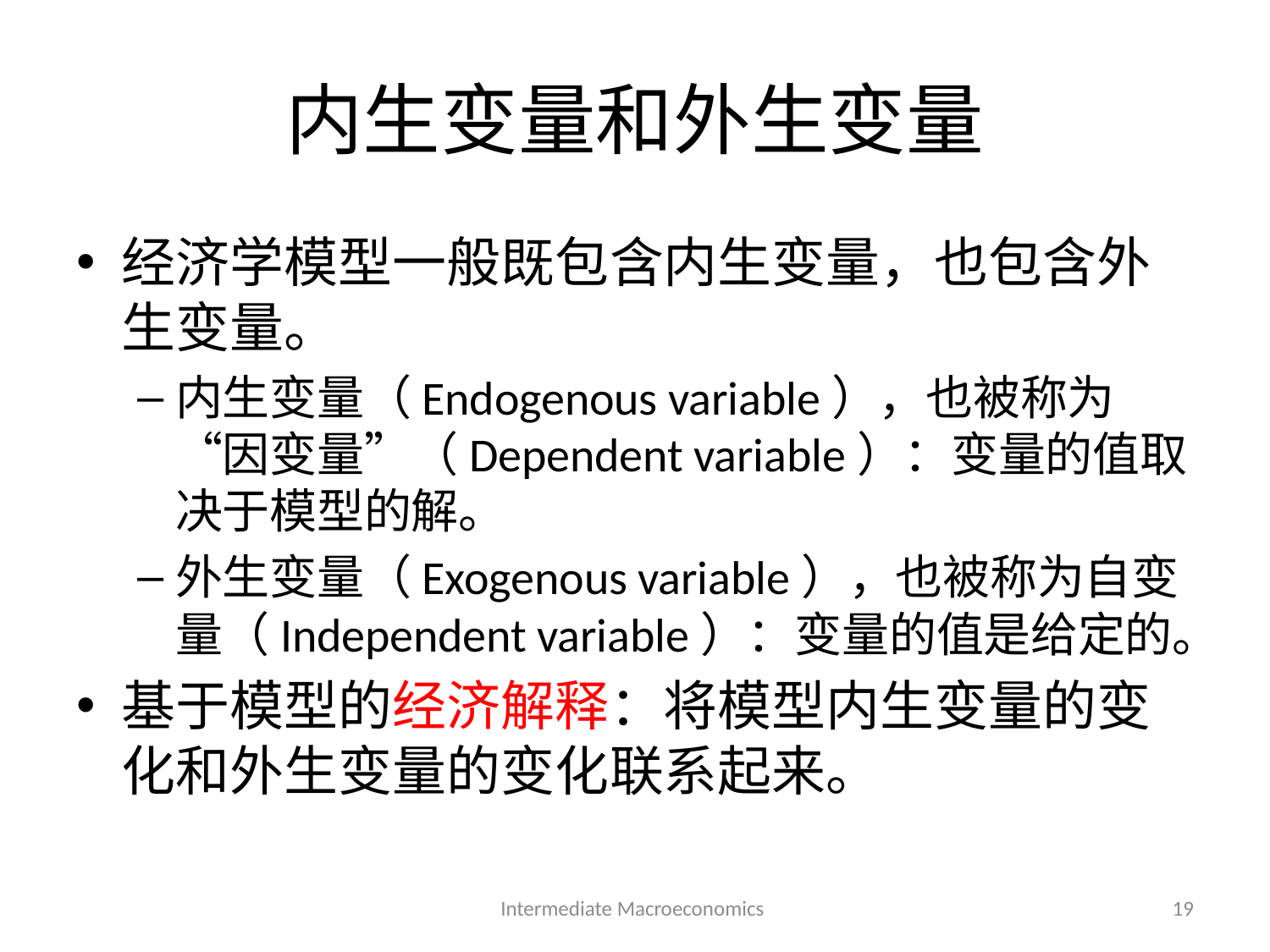

# 内生变量和外生变量
经济学模型一般既包含内生变量，也包含外生变量。
内生变量（Endogenous variable），也被称为“因变量”（Dependent variable）：变量的值取决于模型的解。
外生变量（Exogenous variable），也被称为自变量（Independent variable）：变量的值是给定的。
基于模型的经济解释：将模型内生变量的变化和外生变量的变化联系起来。
Intermediate Macroeconomics
19